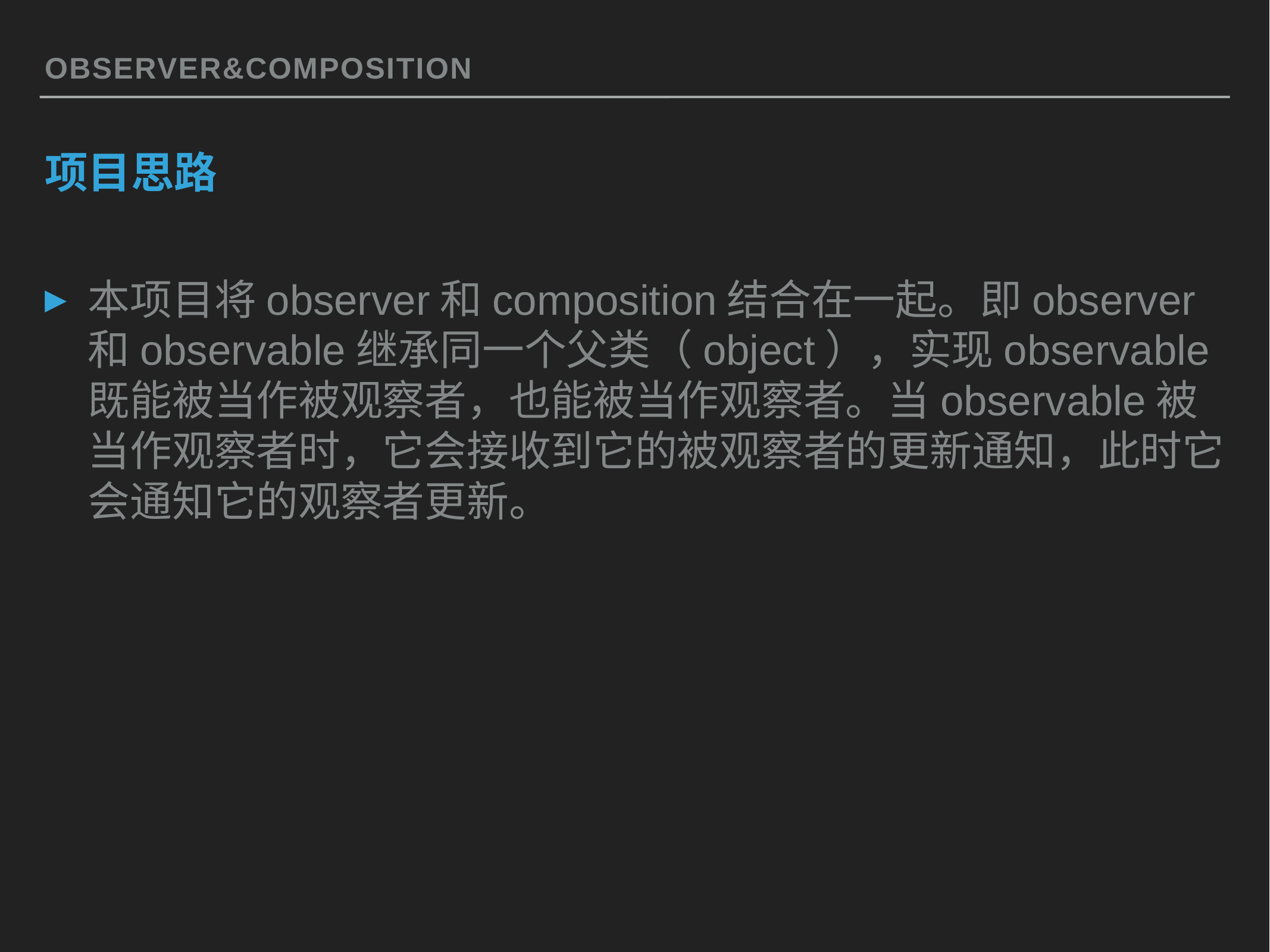

observer&composition
# 项目思路
本项目将observer和composition结合在一起。即observer和observable继承同一个父类（object），实现observable既能被当作被观察者，也能被当作观察者。当observable被当作观察者时，它会接收到它的被观察者的更新通知，此时它会通知它的观察者更新。